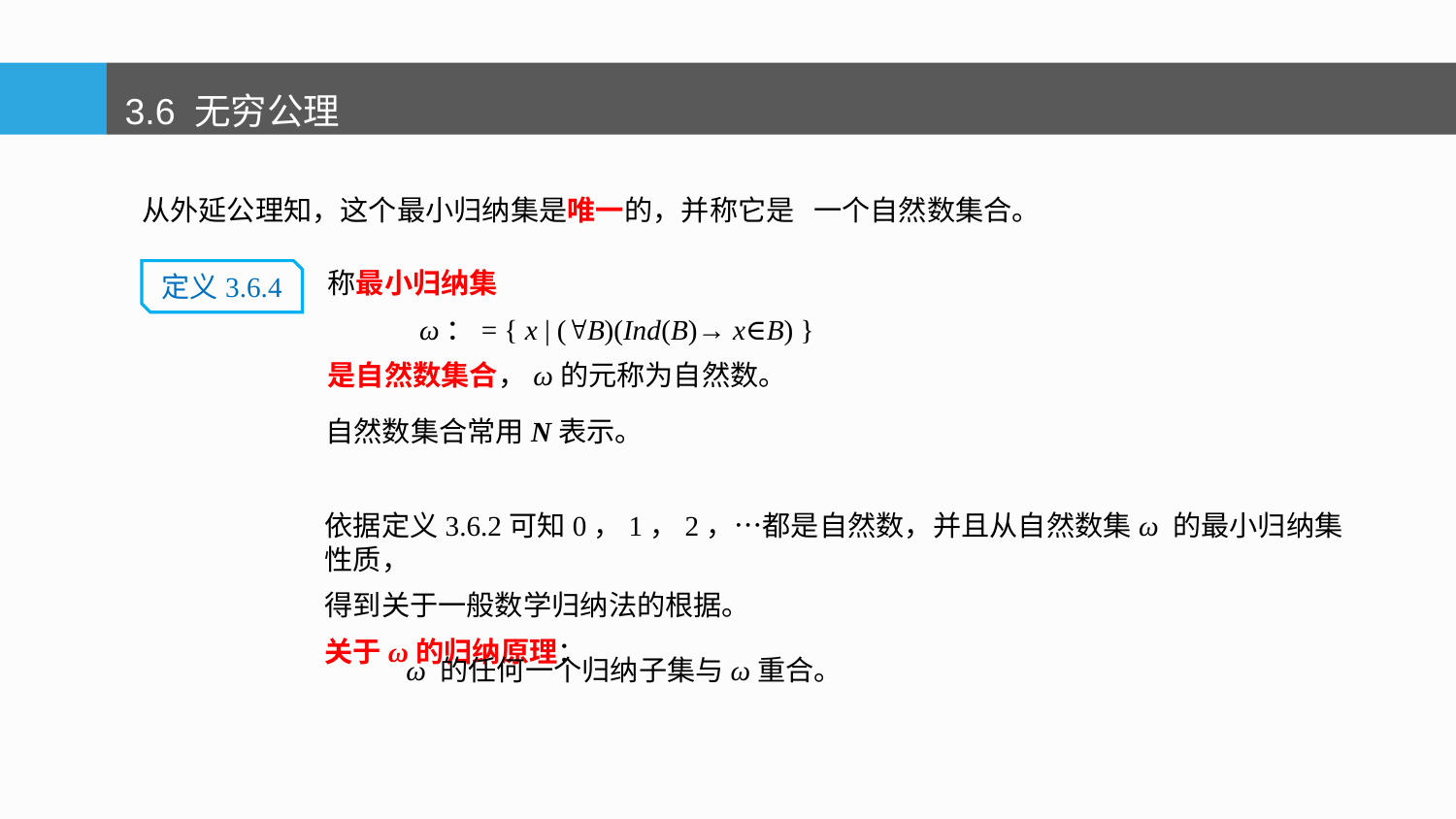

3.6 无穷公理

从外延公理知，这个最小归纳集是唯一的，并称它是   一个自然数集合。

称最小归纳集
             ω：= { x | (∀B)(Ind(B)→ x∈B) }
是自然数集合，ω的元称为自然数。
定义3.6.4
自然数集合常用N表示。
依据定义3.6.2可知0，1，2，…都是自然数，并且从自然数集ω 的最小归纳集性质，
得到关于一般数学归纳法的根据。
关于ω的归纳原理：

ω 的任何一个归纳子集与ω重合。